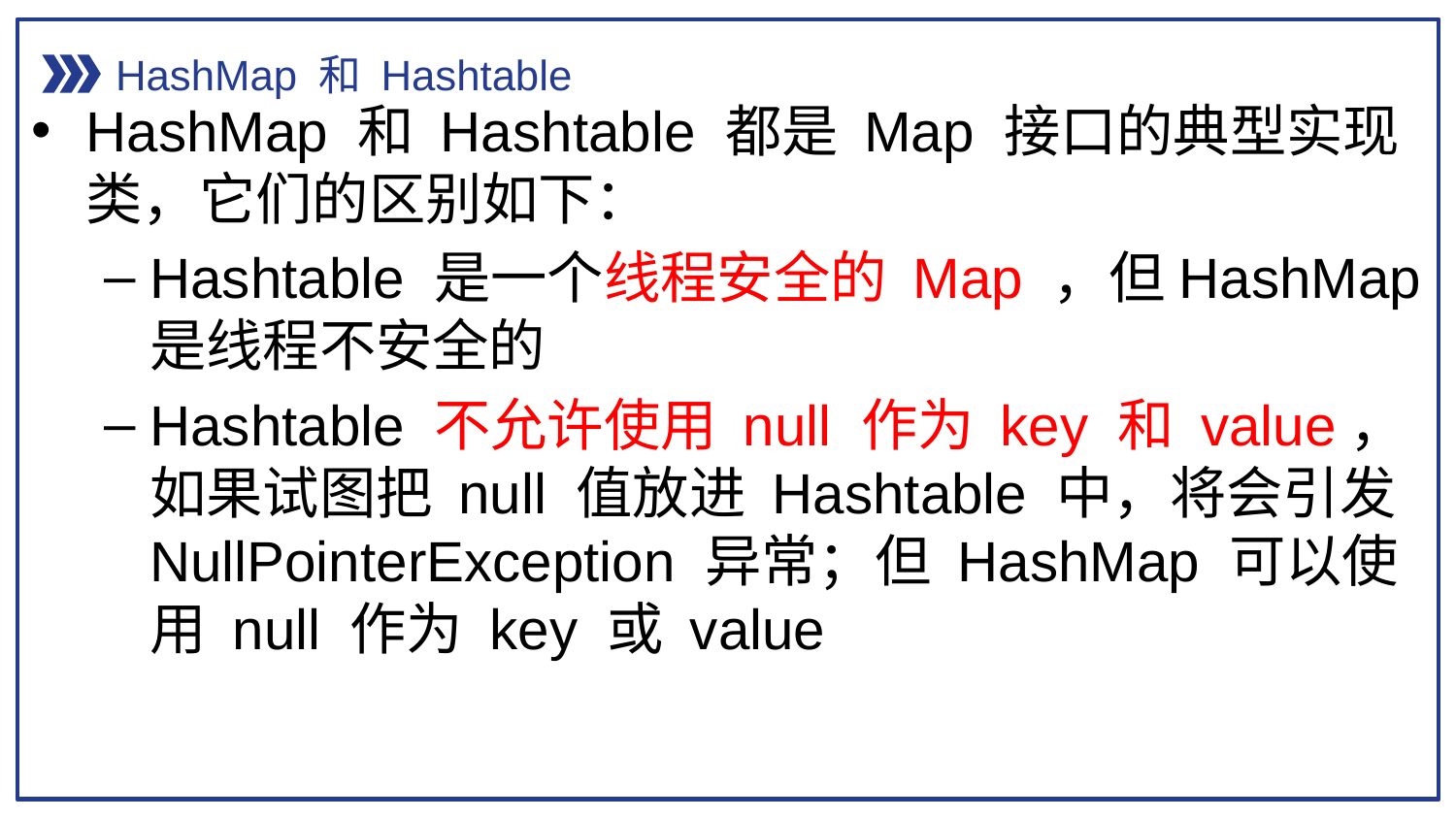

HashMap 和 Hashtable

HashMap 和 Hashtable 都是 Map 接口的典型实现类，它们的区别如下：
Hashtable 是一个线程安全的 Map ，但HashMap 是线程不安全的
Hashtable 不允许使用 null 作为 key 和 value，如果试图把 null 值放进 Hashtable 中，将会引发 NullPointerException 异常；但 HashMap 可以使用 null 作为 key 或 value